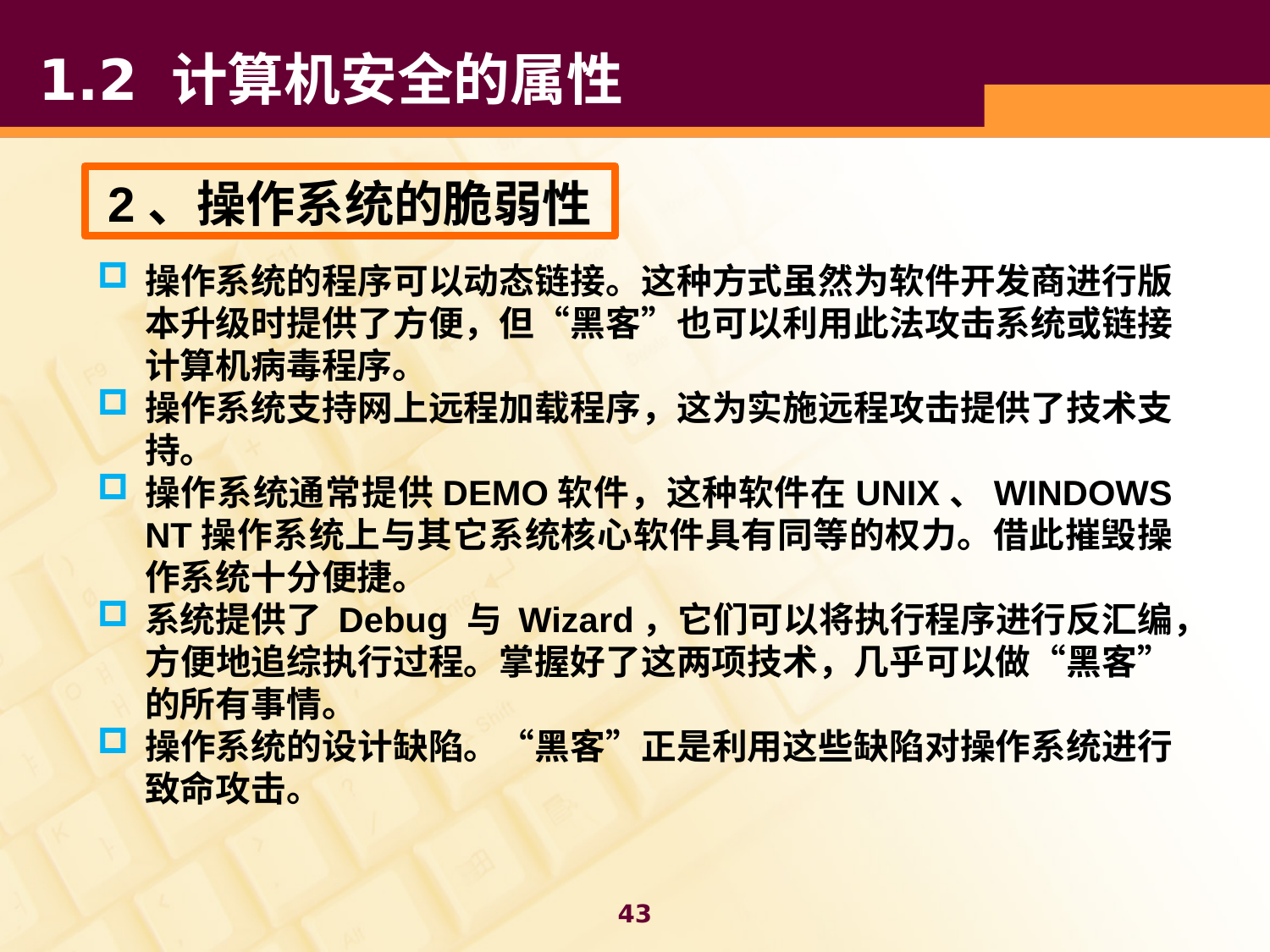

# 1.2 计算机安全的属性

2、操作系统的脆弱性
操作系统的程序可以动态链接。这种方式虽然为软件开发商进行版本升级时提供了方便，但“黑客”也可以利用此法攻击系统或链接计算机病毒程序。
操作系统支持网上远程加载程序，这为实施远程攻击提供了技术支持。
操作系统通常提供DEMO软件，这种软件在UNIX、WINDOWS NT操作系统上与其它系统核心软件具有同等的权力。借此摧毁操作系统十分便捷。
系统提供了 Debug 与 Wizard，它们可以将执行程序进行反汇编，方便地追综执行过程。掌握好了这两项技术，几乎可以做“黑客”的所有事情。
操作系统的设计缺陷。“黑客”正是利用这些缺陷对操作系统进行致命攻击。